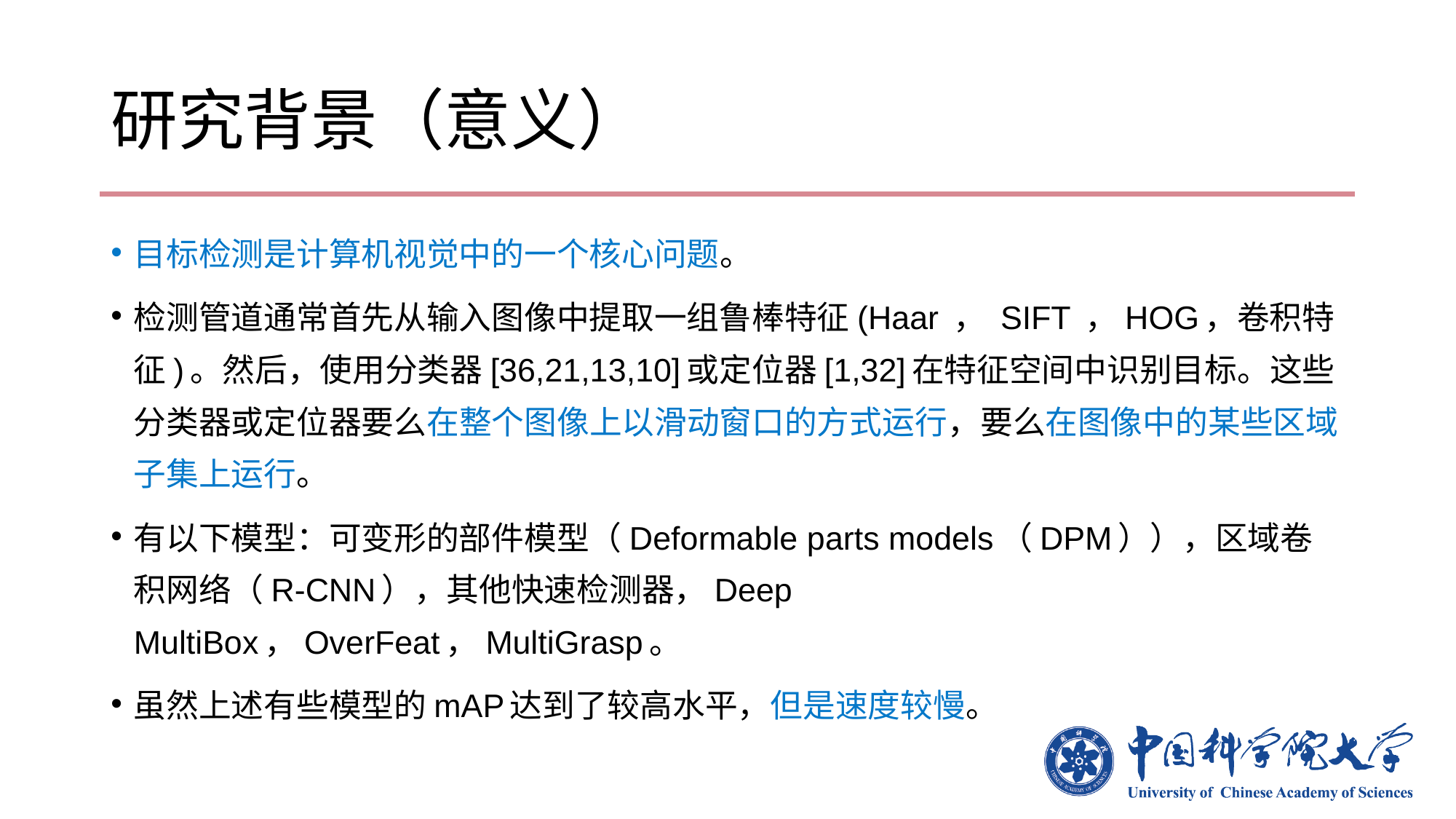

# 研究背景（意义）
目标检测是计算机视觉中的一个核心问题。
检测管道通常首先从输入图像中提取一组鲁棒特征(Haar ， SIFT ，HOG，卷积特征)。然后，使用分类器[36,21,13,10]或定位器[1,32]在特征空间中识别目标。这些分类器或定位器要么在整个图像上以滑动窗口的方式运行，要么在图像中的某些区域子集上运行。
有以下模型：可变形的部件模型（Deformable parts models（DPM）），区域卷积网络（R-CNN），其他快速检测器，Deep MultiBox，OverFeat，MultiGrasp。
虽然上述有些模型的mAP达到了较高水平，但是速度较慢。